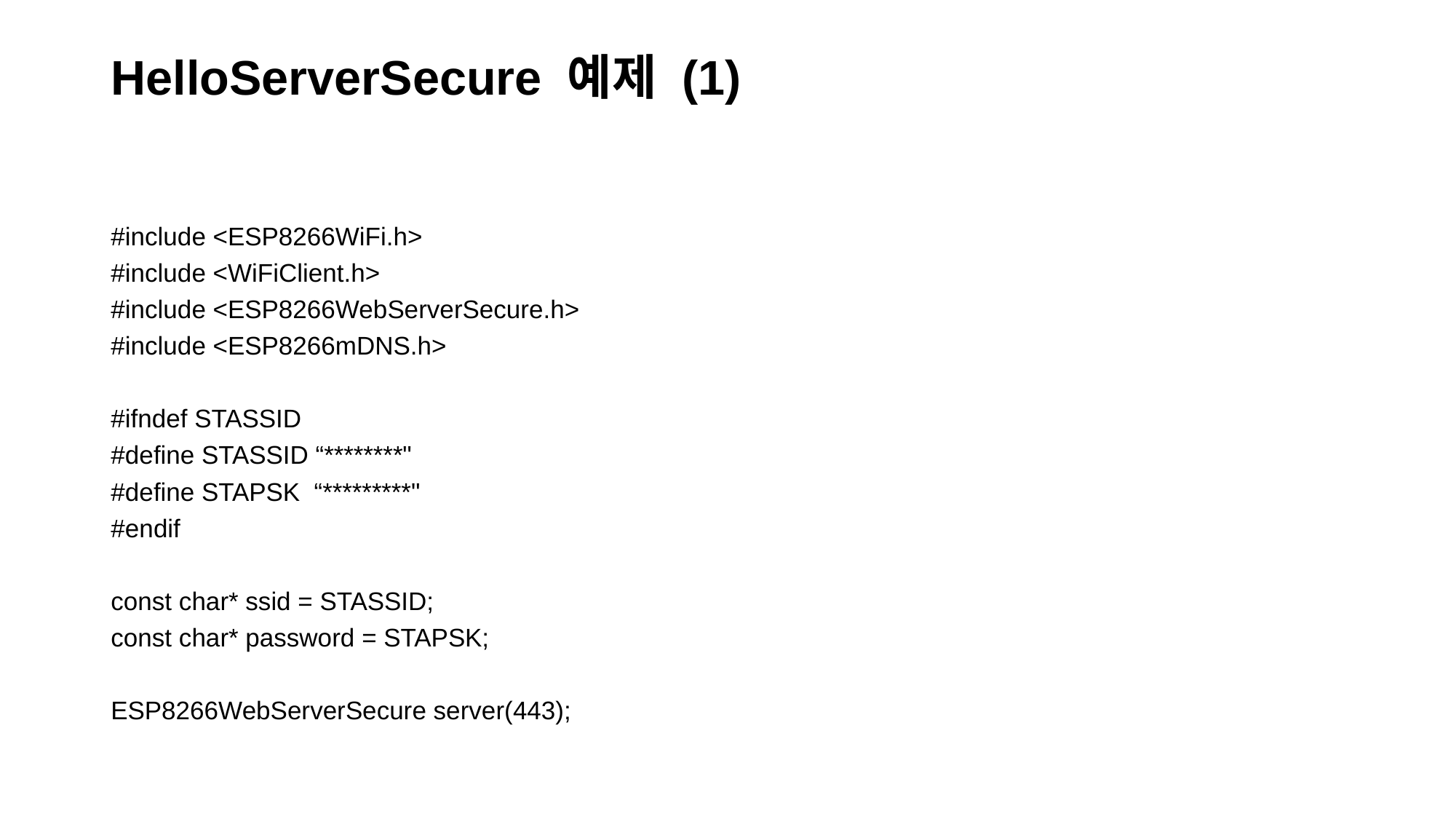

# HelloServerSecure 예제 (1)
#include <ESP8266WiFi.h>
#include <WiFiClient.h>
#include <ESP8266WebServerSecure.h>
#include <ESP8266mDNS.h>

#ifndef STASSID
#define STASSID “********"
#define STAPSK  “*********"
#endif

const char* ssid = STASSID;
const char* password = STAPSK;

ESP8266WebServerSecure server(443);